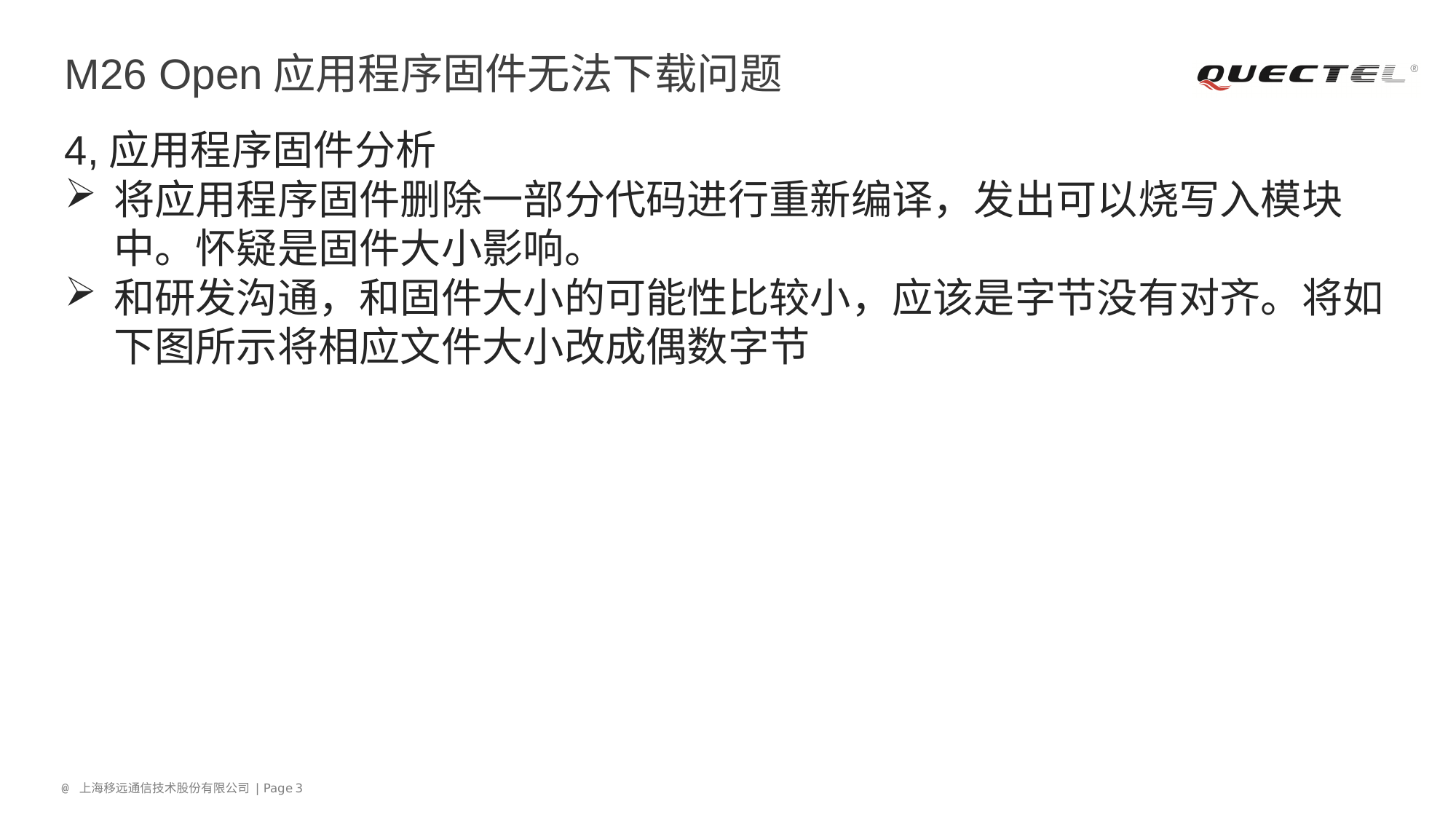

# M26 Open应用程序固件无法下载问题
4,应用程序固件分析
将应用程序固件删除一部分代码进行重新编译，发出可以烧写入模块中。怀疑是固件大小影响。
和研发沟通，和固件大小的可能性比较小，应该是字节没有对齐。将如下图所示将相应文件大小改成偶数字节